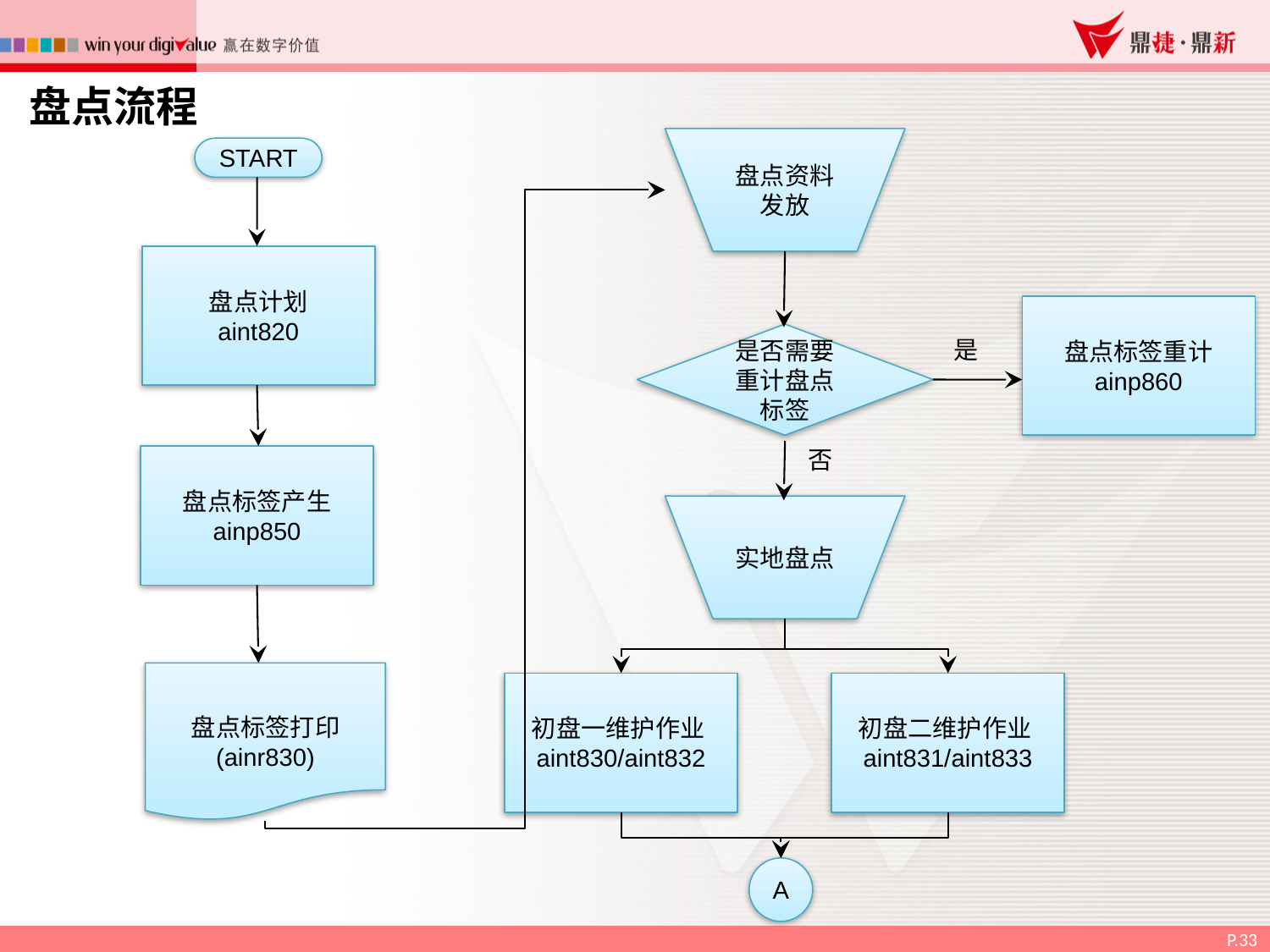

盘点流程
盘点资料发放
START

盘点计划
aint820

盘点标签重计
ainp860
是否需要重计盘点标签
是

否

盘点标签产生
ainp850
实地盘点

盘点标签打印
(ainr830)
初盘一维护作业aint830/aint832
初盘二维护作业aint831/aint833
A